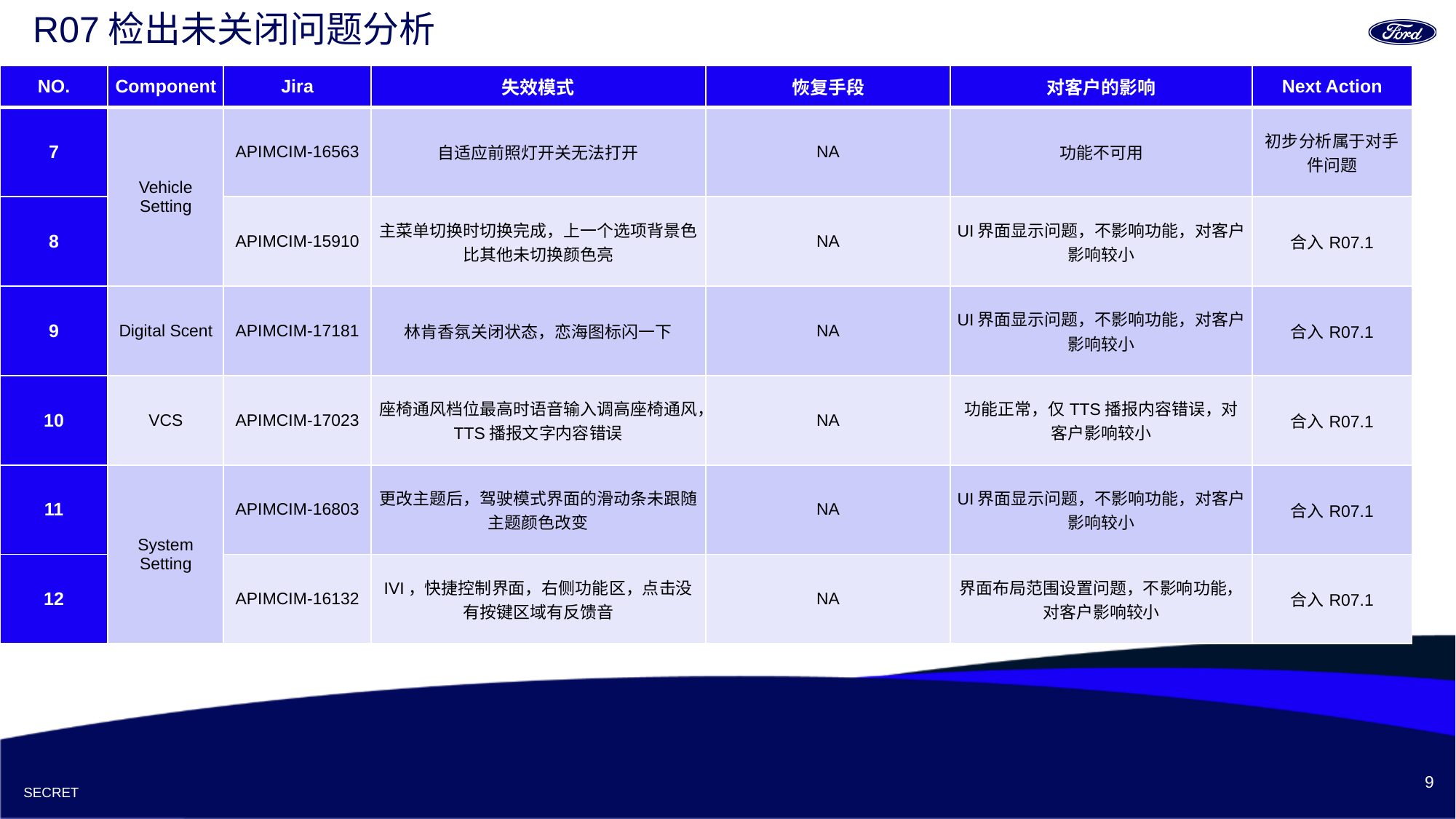

# R07检出未关闭问题分析
| NO. | Component | Jira | 失效模式 | 恢复手段 | 对客户的影响 | Next Action |
| --- | --- | --- | --- | --- | --- | --- |
| 7 | Vehicle Setting | APIMCIM-16563 | 自适应前照灯开关无法打开 | NA | 功能不可用 | 初步分析属于对手件问题 |
| 8 |  | APIMCIM-15910 | 主菜单切换时切换完成，上一个选项背景色比其他未切换颜色亮 | NA | UI界面显示问题，不影响功能，对客户影响较小 | 合入R07.1 |
| 9 | Digital Scent | APIMCIM-17181 | 林肯香氛关闭状态，恋海图标闪一下 | NA | UI界面显示问题，不影响功能，对客户影响较小 | 合入R07.1 |
| 10 | VCS | APIMCIM-17023 | 座椅通风档位最高时语音输入调高座椅通风，TTS播报文字内容错误 | NA | 功能正常，仅TTS播报内容错误，对客户影响较小 | 合入R07.1 |
| 11 | System Setting | APIMCIM-16803 | 更改主题后，驾驶模式界面的滑动条未跟随主题颜色改变 | NA | UI界面显示问题，不影响功能，对客户影响较小 | 合入R07.1 |
| 12 |  | APIMCIM-16132 | IVI，快捷控制界面，右侧功能区，点击没有按键区域有反馈音 | NA | 界面布局范围设置问题，不影响功能，对客户影响较小 | 合入R07.1 |